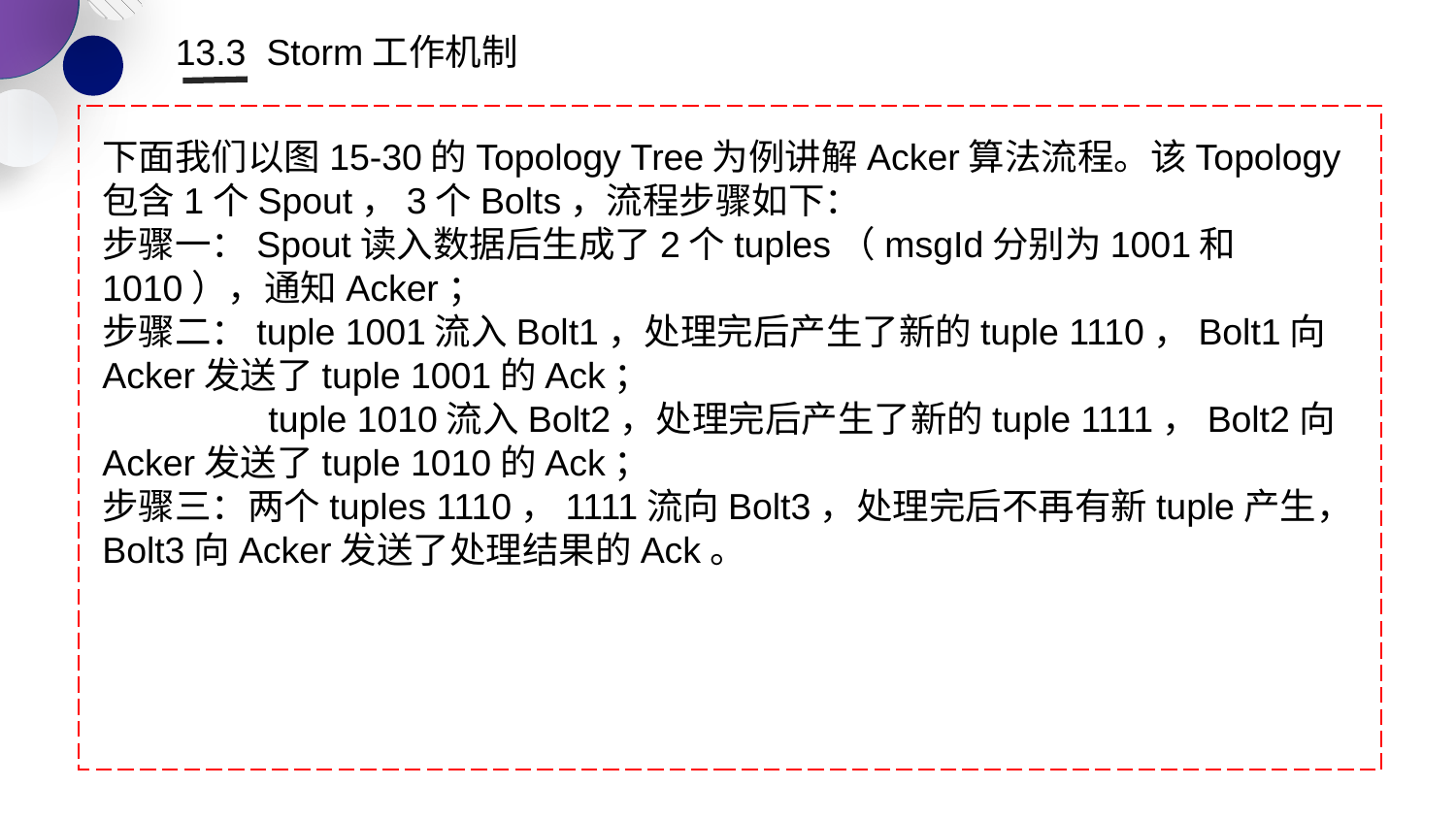

13.3  Storm工作机制

下面我们以图15-30的Topology Tree为例讲解Acker算法流程。该Topology包含1个Spout，3个Bolts，流程步骤如下：
步骤一：Spout读入数据后生成了2个tuples（msgId分别为1001和1010），通知Acker；
步骤二：tuple 1001流入Bolt1，处理完后产生了新的tuple 1110，Bolt1向Acker发送了tuple 1001的Ack；
	  tuple 1010流入Bolt2，处理完后产生了新的tuple 1111，Bolt2向Acker发送了tuple 1010的Ack；
步骤三：两个tuples 1110，1111流向Bolt3，处理完后不再有新tuple产生，Bolt3向Acker发送了处理结果的Ack。